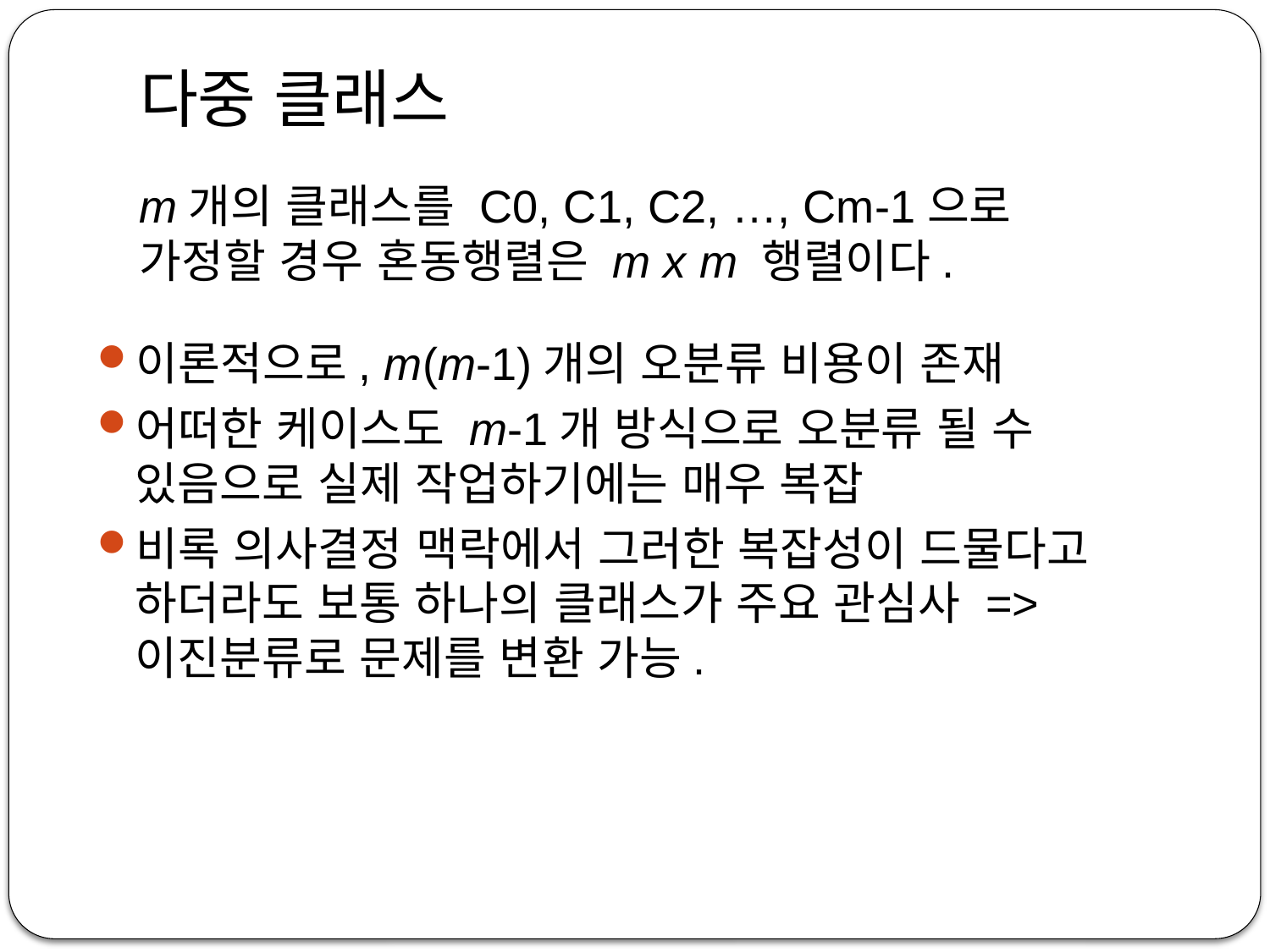

# 다중 클래스
m개의 클래스를 C0, C1, C2, …, Cm-1으로 가정할 경우 혼동행렬은 m x m 행렬이다.
이론적으로, m(m-1)개의 오분류 비용이 존재
어떠한 케이스도 m-1개 방식으로 오분류 될 수 있음으로 실제 작업하기에는 매우 복잡
비록 의사결정 맥락에서 그러한 복잡성이 드물다고 하더라도 보통 하나의 클래스가 주요 관심사 => 이진분류로 문제를 변환 가능.